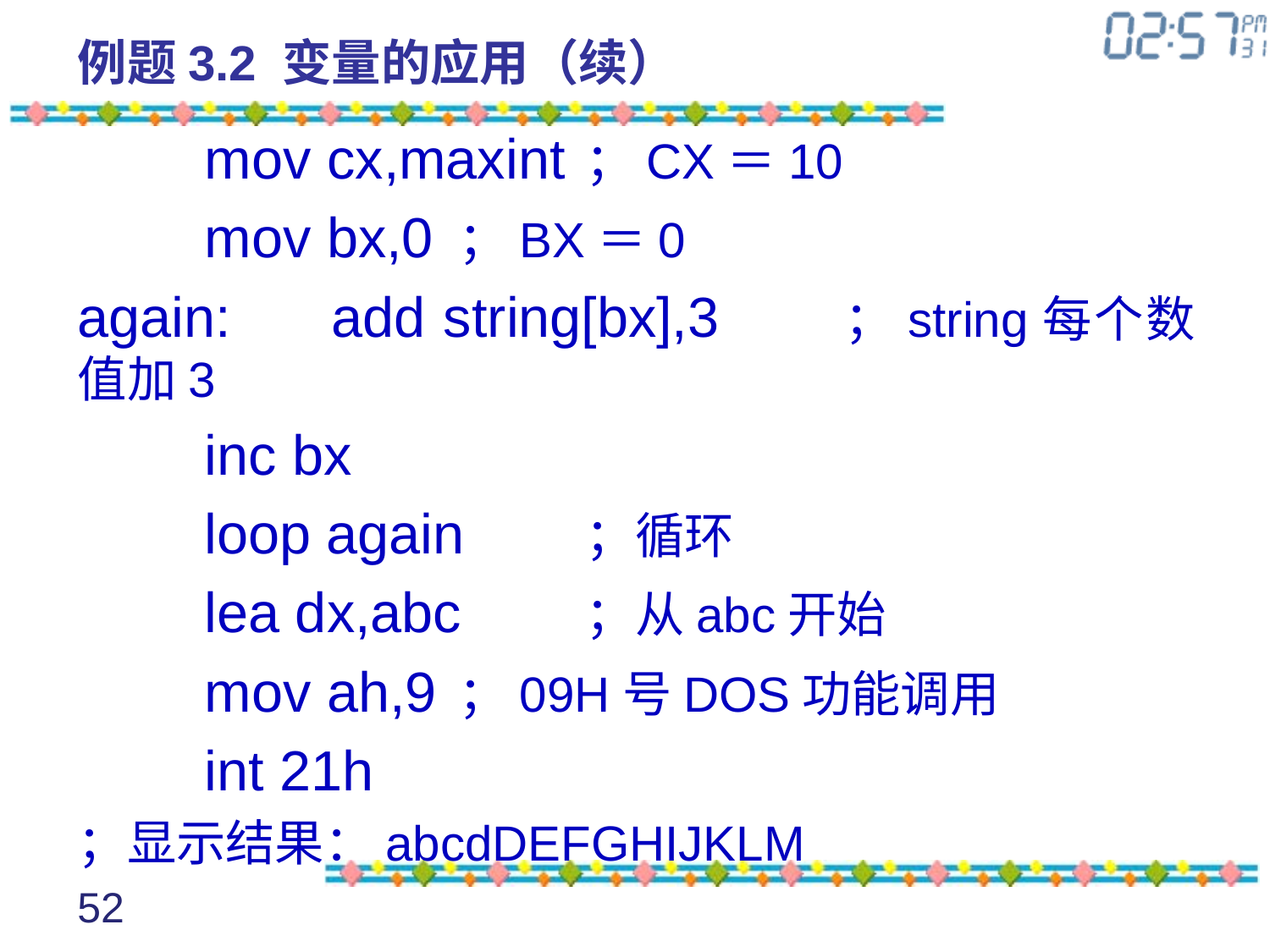

# 例题3.2 变量的应用（续）
	mov cx,maxint	；CX＝10
	mov bx,0	；BX＝0
again:	add string[bx],3	；string每个数值加3
	inc bx
	loop again	；循环
	lea dx,abc	；从abc开始
	mov ah,9	；09H号DOS功能调用
	int 21h
；显示结果：abcdDEFGHIJKLM